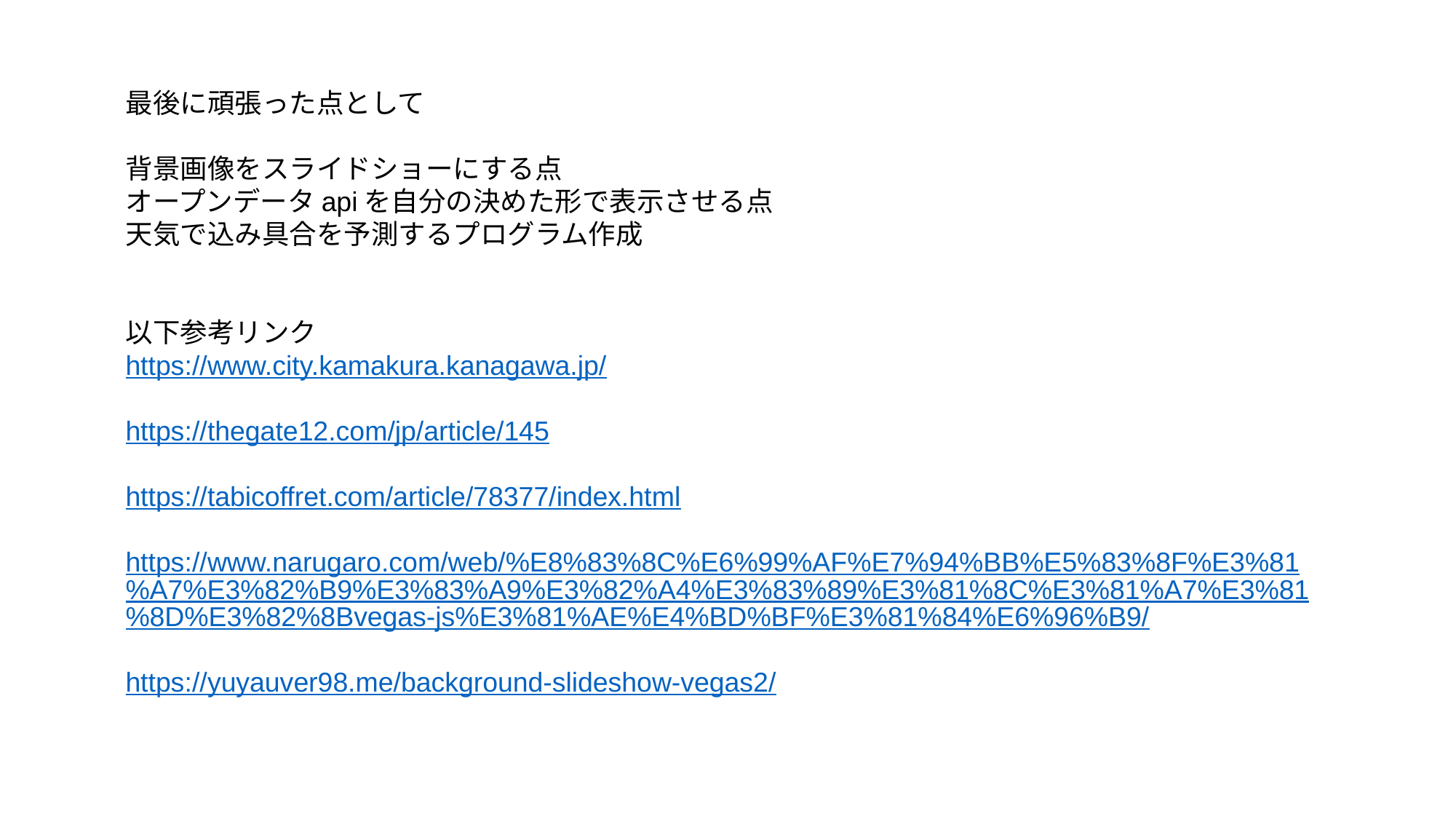

最後に頑張った点として

背景画像をスライドショーにする点
オープンデータapiを自分の決めた形で表示させる点
天気で込み具合を予測するプログラム作成

以下参考リンク
https://www.city.kamakura.kanagawa.jp/

https://thegate12.com/jp/article/145

https://tabicoffret.com/article/78377/index.html

https://www.narugaro.com/web/%E8%83%8C%E6%99%AF%E7%94%BB%E5%83%8F%E3%81%A7%E3%82%B9%E3%83%A9%E3%82%A4%E3%83%89%E3%81%8C%E3%81%A7%E3%81%8D%E3%82%8Bvegas-js%E3%81%AE%E4%BD%BF%E3%81%84%E6%96%B9/

https://yuyauver98.me/background-slideshow-vegas2/